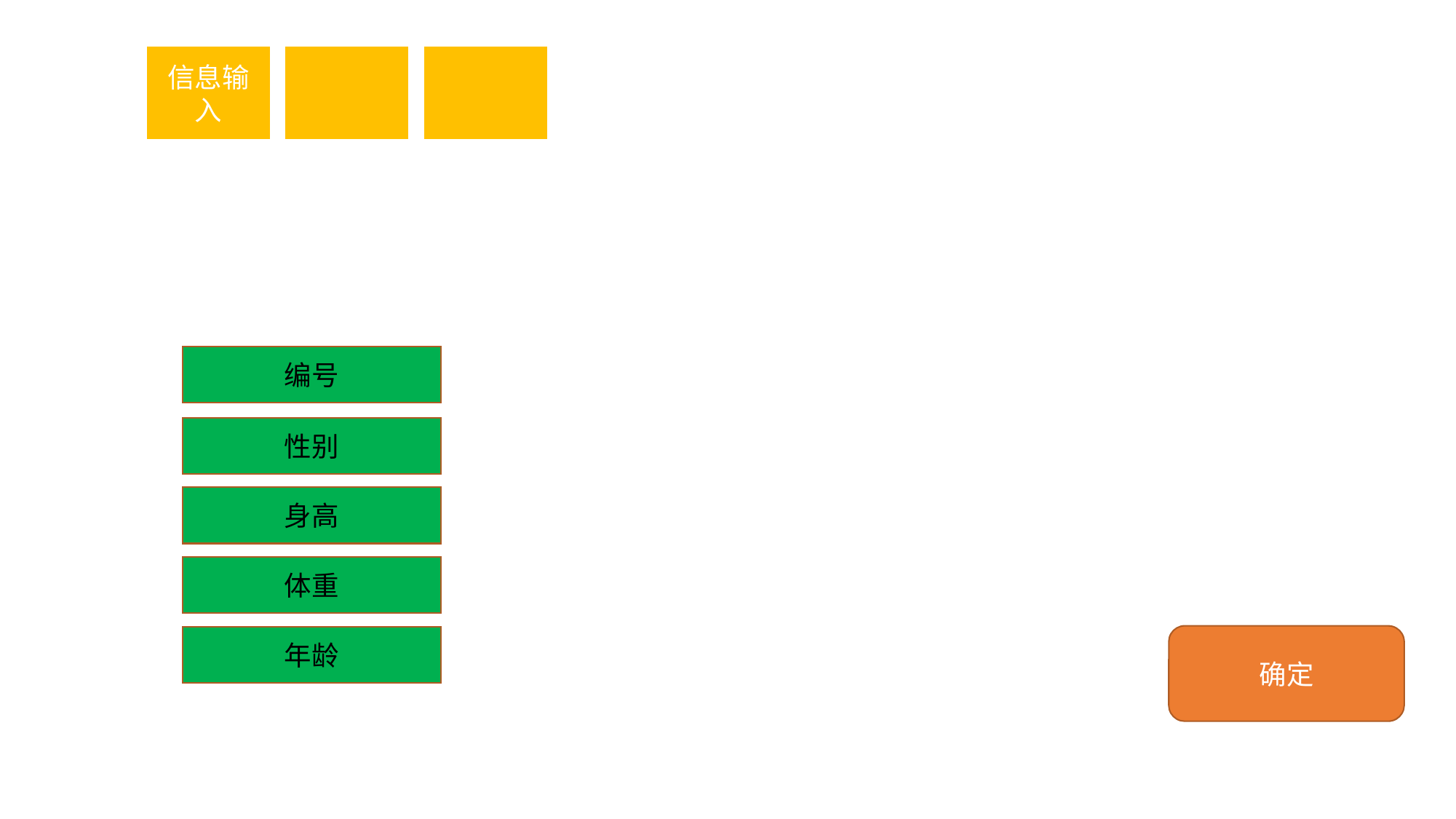

信息输入

编号
性别
身高
体重
年龄
确定